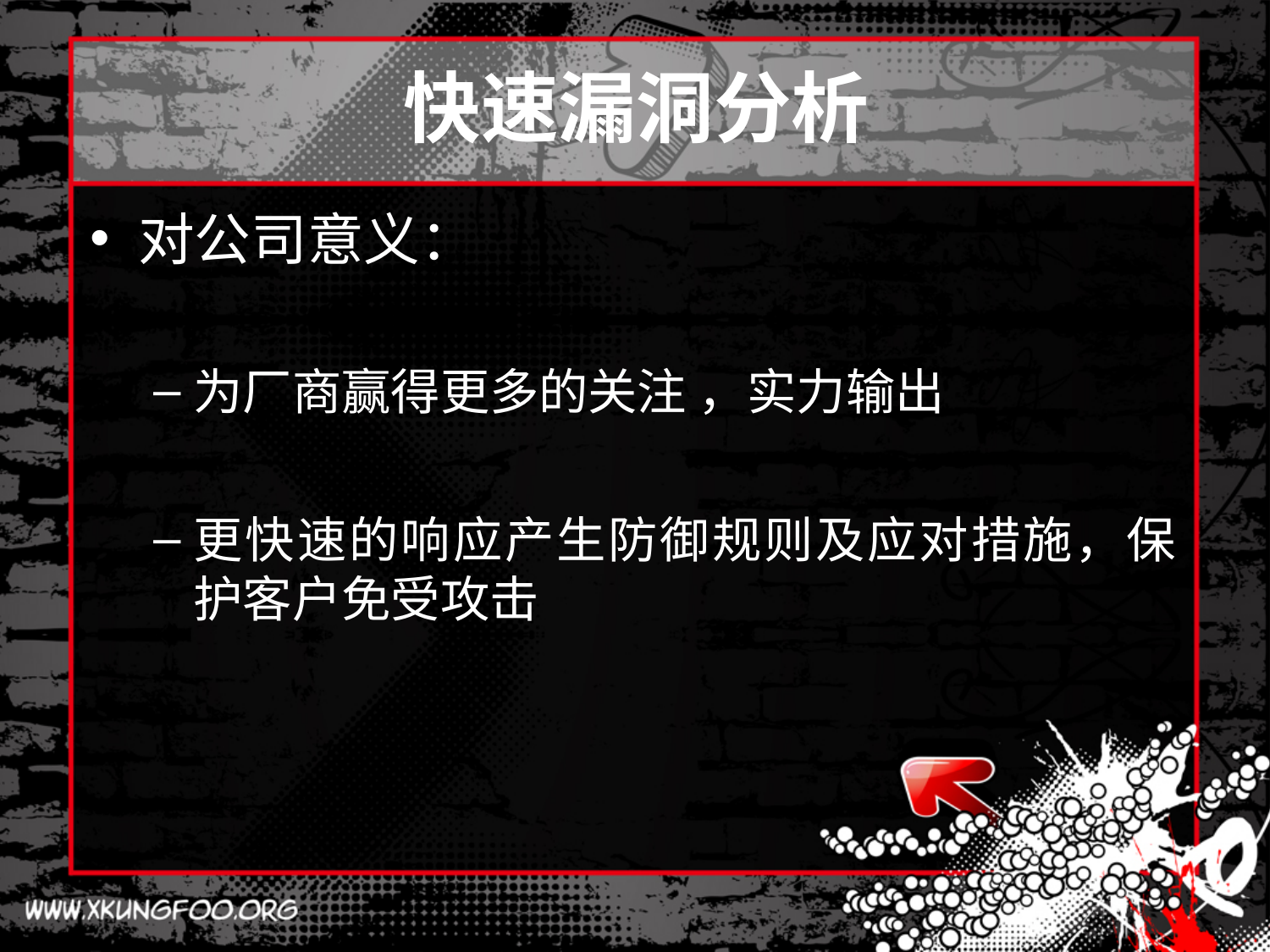

# 快速漏洞分析
对公司意义：

为厂商赢得更多的关注 ，实力输出

更快速的响应产生防御规则及应对措施，保护客户免受攻击